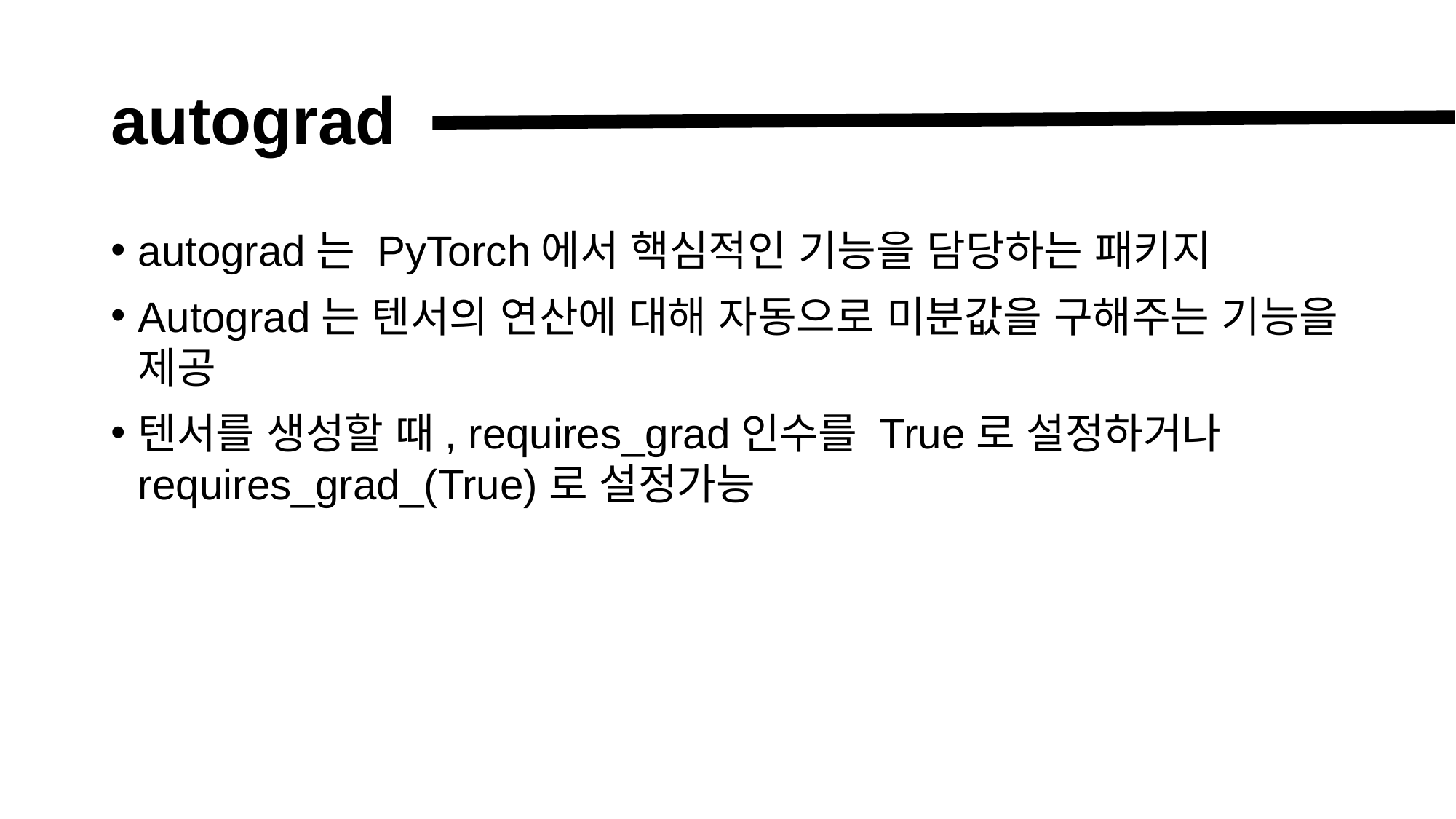

# autograd
autograd는 PyTorch에서 핵심적인 기능을 담당하는 패키지
Autograd는 텐서의 연산에 대해 자동으로 미분값을 구해주는 기능을 제공
텐서를 생성할 때, requires_grad인수를 True로 설정하거나 requires_grad_(True)로 설정가능